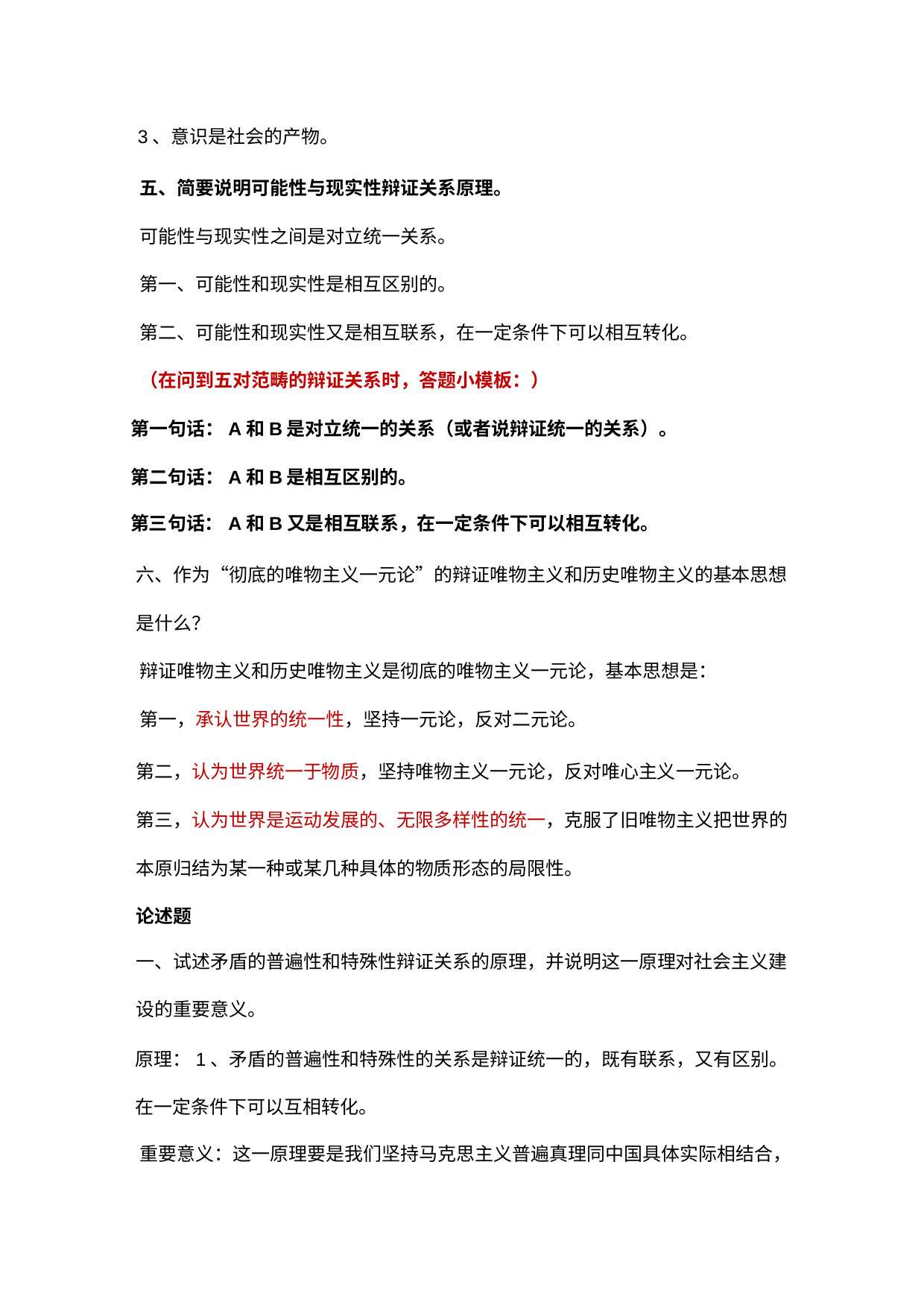

3、意识是社会的产物。
五、简要说明可能性与现实性辩证关系原理。

可能性与现实性之间是对立统一关系。

第一、可能性和现实性是相互区别的。
第二、可能性和现实性又是相互联系，在一定条件下可以相互转化。

（在问到五对范畴的辩证关系时，答题小模板：）
第一句话：A和B是对立统一的关系（或者说辩证统一的关系）。

第二句话：A和B是相互区别的。
第三句话：A和B又是相互联系，在一定条件下可以相互转化。
六、作为“彻底的唯物主义一元论”的辩证唯物主义和历史唯物主义的基本思想

是什么？
辩证唯物主义和历史唯物主义是彻底的唯物主义一元论，基本思想是：

第一，承认世界的统一性，坚持一元论，反对二元论。
第二，认为世界统一于物质，坚持唯物主义一元论，反对唯心主义一元论。

第三，认为世界是运动发展的、无限多样性的统一，克服了旧唯物主义把世界的

本原归结为某一种或某几种具体的物质形态的局限性。

论述题
一、试述矛盾的普遍性和特殊性辩证关系的原理，并说明这一原理对社会主义建

设的重要意义。
原理：1、矛盾的普遍性和特殊性的关系是辩证统一的，既有联系，又有区别。

在一定条件下可以互相转化。
重要意义：这一原理要是我们坚持马克思主义普遍真理同中国具体实际相结合，